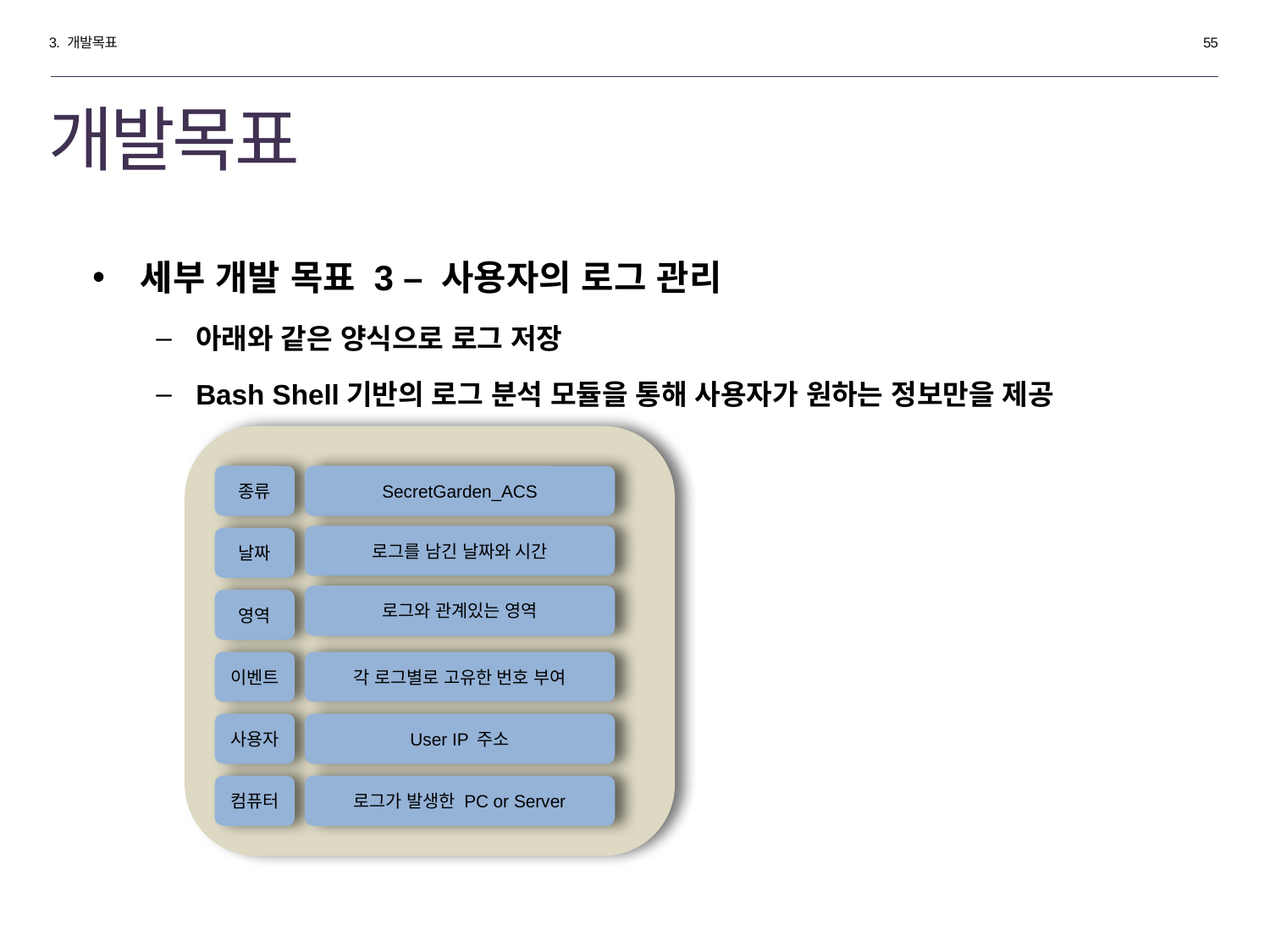

3. 개발목표
55
# 개발목표
세부 개발 목표 3 – 사용자의 로그 관리
세
아래와 같은 양식으로 로그 저장
Bash Shell기반의 로그 분석 모듈을 통해 사용자가 원하는 정보만을 제공

종류
SecretGarden_ACS
로그를 남긴 날짜와 시간
날짜
로그와 관계있는 영역
영역
이벤트
각 로그별로 고유한 번호 부여
사용자
User IP 주소
컴퓨터
로그가 발생한 PC or Server